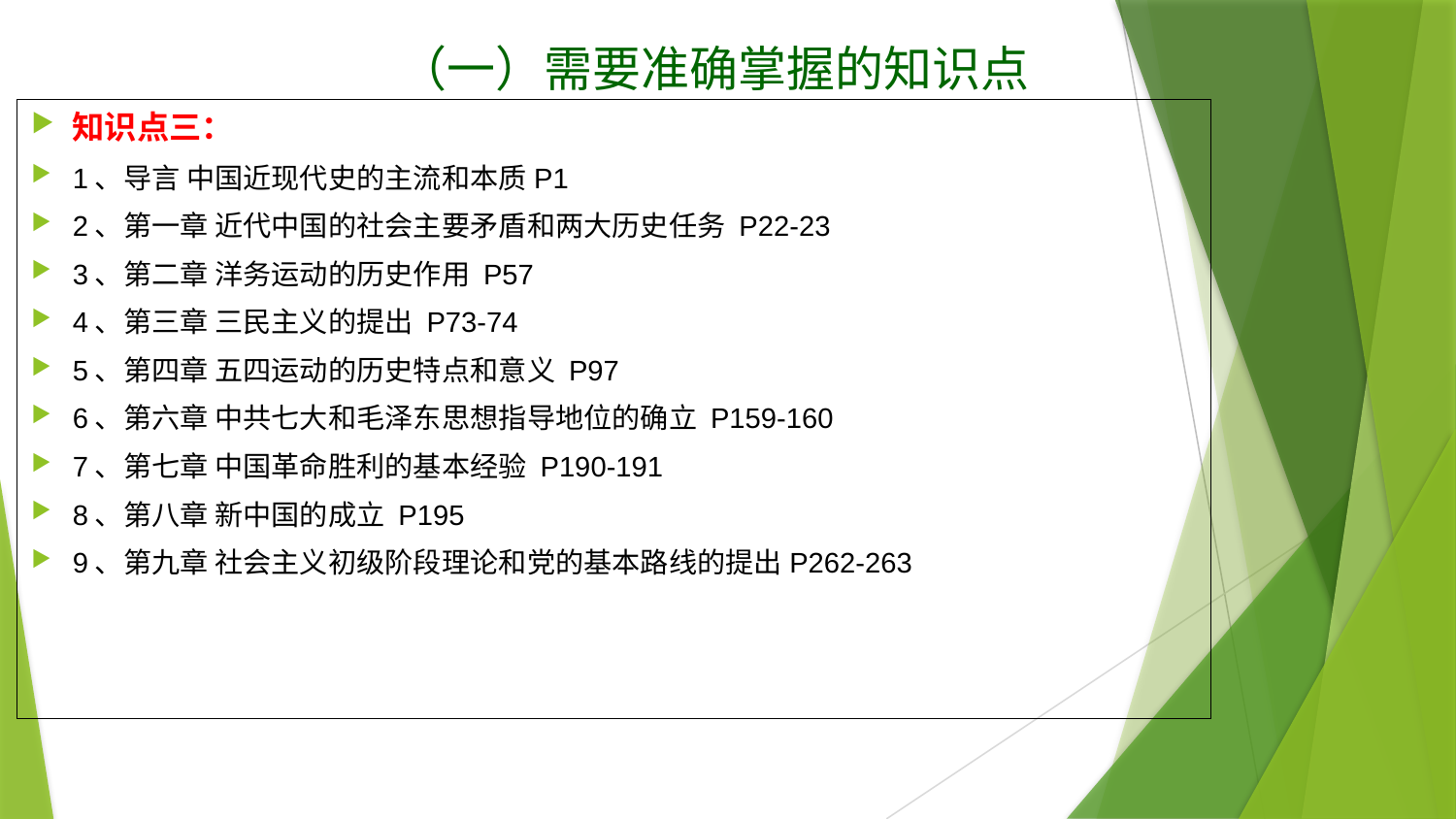

# （一）需要准确掌握的知识点
知识点三：
1、导言 中国近现代史的主流和本质P1
2、第一章 近代中国的社会主要矛盾和两大历史任务 P22-23
3、第二章 洋务运动的历史作用 P57
4、第三章 三民主义的提出 P73-74
5、第四章 五四运动的历史特点和意义 P97
6、第六章 中共七大和毛泽东思想指导地位的确立 P159-160
7、第七章 中国革命胜利的基本经验 P190-191
8、第八章 新中国的成立 P195
9、第九章 社会主义初级阶段理论和党的基本路线的提出P262-263